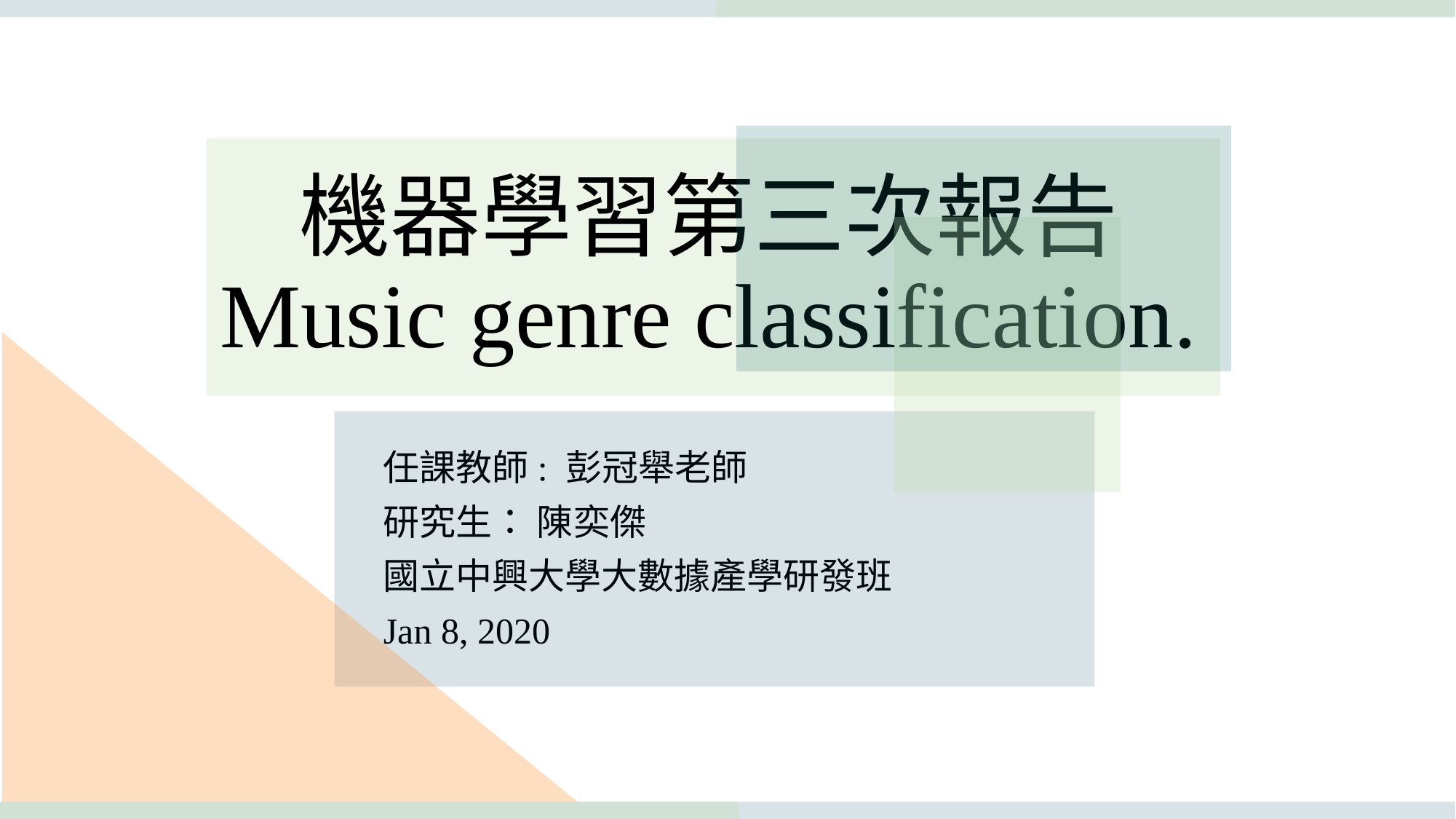

# 機器學習第三次報告 Music genre classification.

任課教師: 彭冠舉老師
研究生： 陳奕傑
國立中興大學大數據產學研發班
Jan 8, 2020